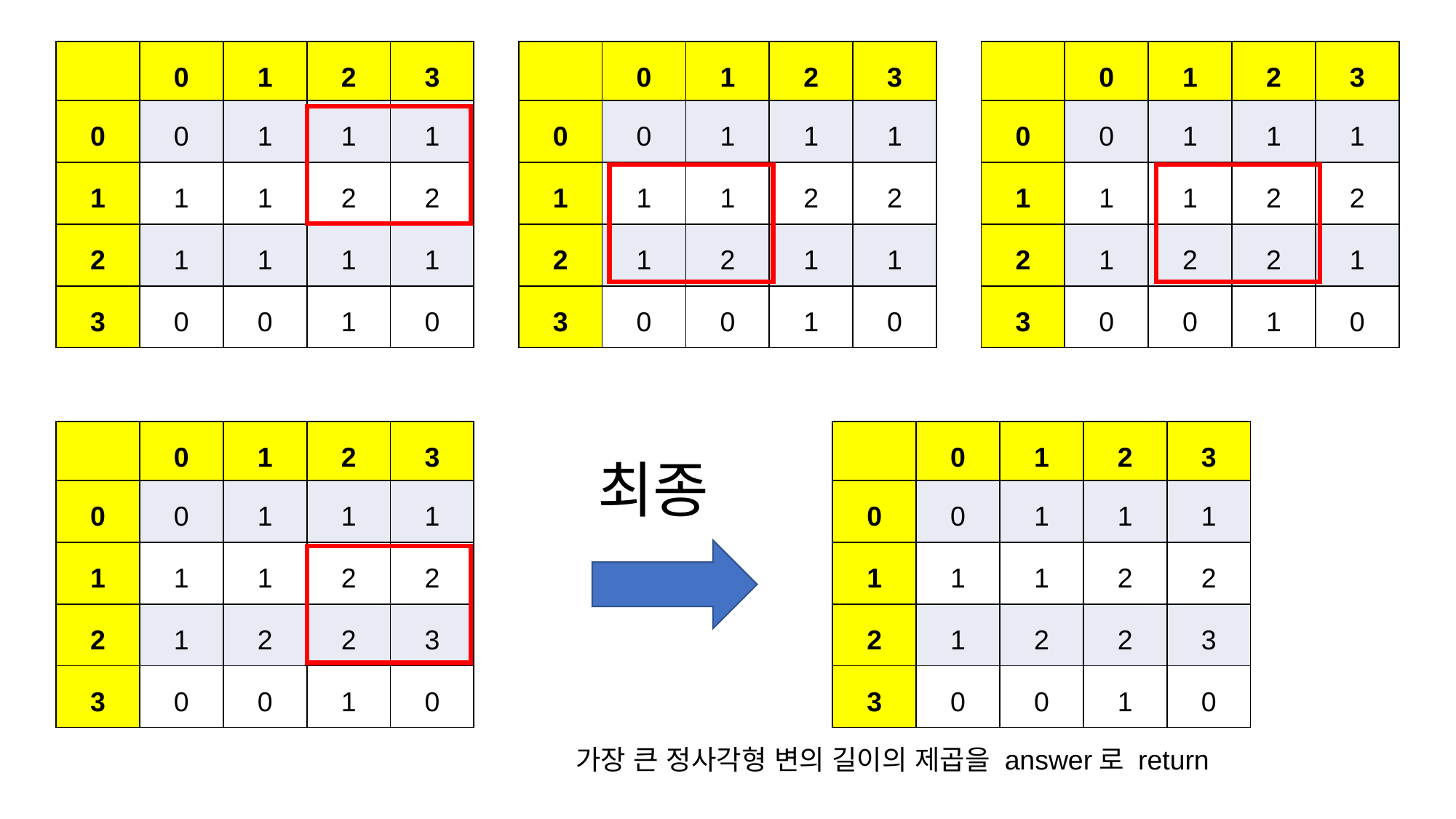

|  | 0 | 1 | 2 | 3 |
| --- | --- | --- | --- | --- |
| 0 | 0 | 1 | 1 | 1 |
| 1 | 1 | 1 | 2 | 2 |
| 2 | 1 | 2 | 2 | 1 |
| 3 | 0 | 0 | 1 | 0 |
|  | 0 | 1 | 2 | 3 |
| --- | --- | --- | --- | --- |
| 0 | 0 | 1 | 1 | 1 |
| 1 | 1 | 1 | 2 | 2 |
| 2 | 1 | 1 | 1 | 1 |
| 3 | 0 | 0 | 1 | 0 |
|  | 0 | 1 | 2 | 3 |
| --- | --- | --- | --- | --- |
| 0 | 0 | 1 | 1 | 1 |
| 1 | 1 | 1 | 2 | 2 |
| 2 | 1 | 2 | 1 | 1 |
| 3 | 0 | 0 | 1 | 0 |

|  | 0 | 1 | 2 | 3 |
| --- | --- | --- | --- | --- |
| 0 | 0 | 1 | 1 | 1 |
| 1 | 1 | 1 | 2 | 2 |
| 2 | 1 | 2 | 2 | 3 |
| 3 | 0 | 0 | 1 | 0 |
|  | 0 | 1 | 2 | 3 |
| --- | --- | --- | --- | --- |
| 0 | 0 | 1 | 1 | 1 |
| 1 | 1 | 1 | 2 | 2 |
| 2 | 1 | 2 | 2 | 3 |
| 3 | 0 | 0 | 1 | 0 |
최종

가장 큰 정사각형 변의 길이의 제곱을 answer로 return